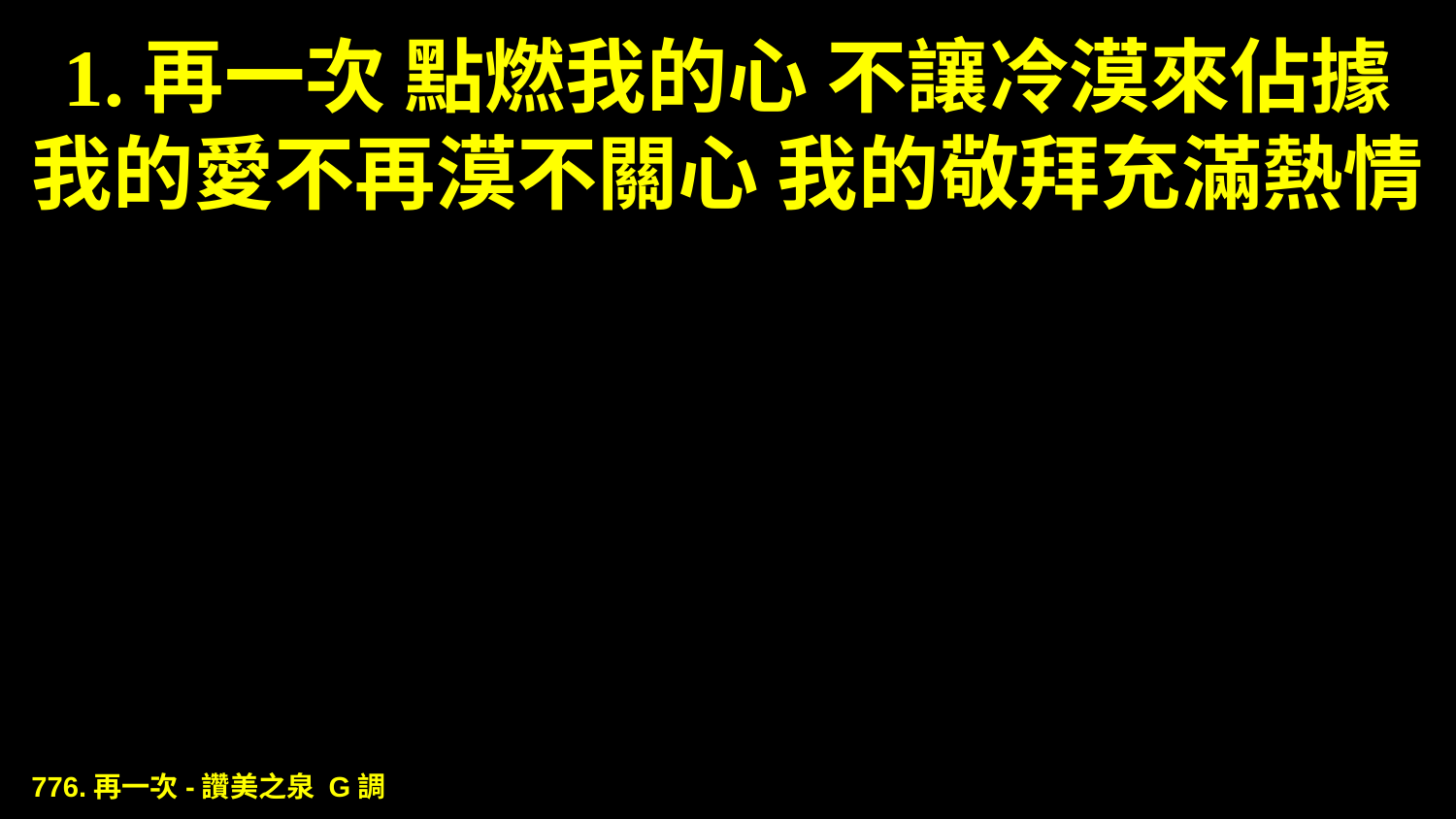

# 1.再一次 點燃我的心 不讓冷漠來佔據 我的愛不再漠不關心 我的敬拜充滿熱情
776.再一次-讚美之泉 G調